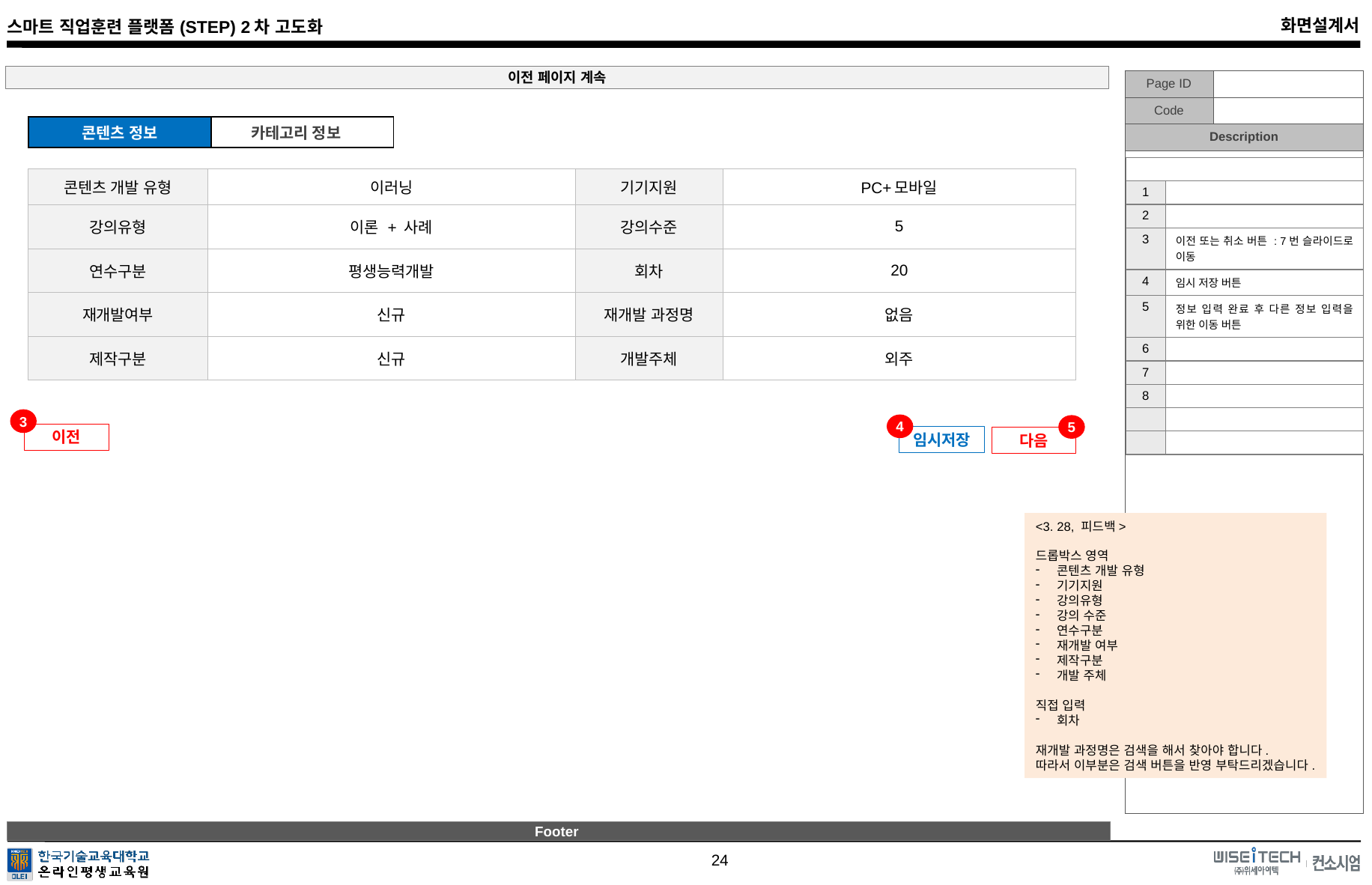

이전 페이지 계속
| 콘텐츠 정보 | 카테고리 정보 |
| --- | --- |
|  |  |
| --- | --- |
| 1 |  |
| 2 |  |
| 3 | 이전 또는 취소 버튼 : 7번 슬라이드로 이동 |
| 4 | 임시 저장 버튼 |
| 5 | 정보 입력 완료 후 다른 정보 입력을 위한 이동 버튼 |
| 6 |  |
| 7 |  |
| 8 |  |
|  |  |
|  |  |
| 콘텐츠 개발 유형 | 이러닝 | 기기지원 | PC+모바일 |
| --- | --- | --- | --- |
| 강의유형 | 이론 + 사례 | 강의수준 | 5 |
| 연수구분 | 평생능력개발 | 회차 | 20 |
| 재개발여부 | 신규 | 재개발 과정명 | 없음 |
| 제작구분 | 신규 | 개발주체 | 외주 |
3
4
5
이전
임시저장
다음
<3. 28, 피드백>

드롭박스 영역
콘텐츠 개발 유형
기기지원
강의유형
강의 수준
연수구분
재개발 여부
제작구분
개발 주체

직접 입력
회차

재개발 과정명은 검색을 해서 찾아야 합니다.
따라서 이부분은 검색 버튼을 반영 부탁드리겠습니다.
Footer